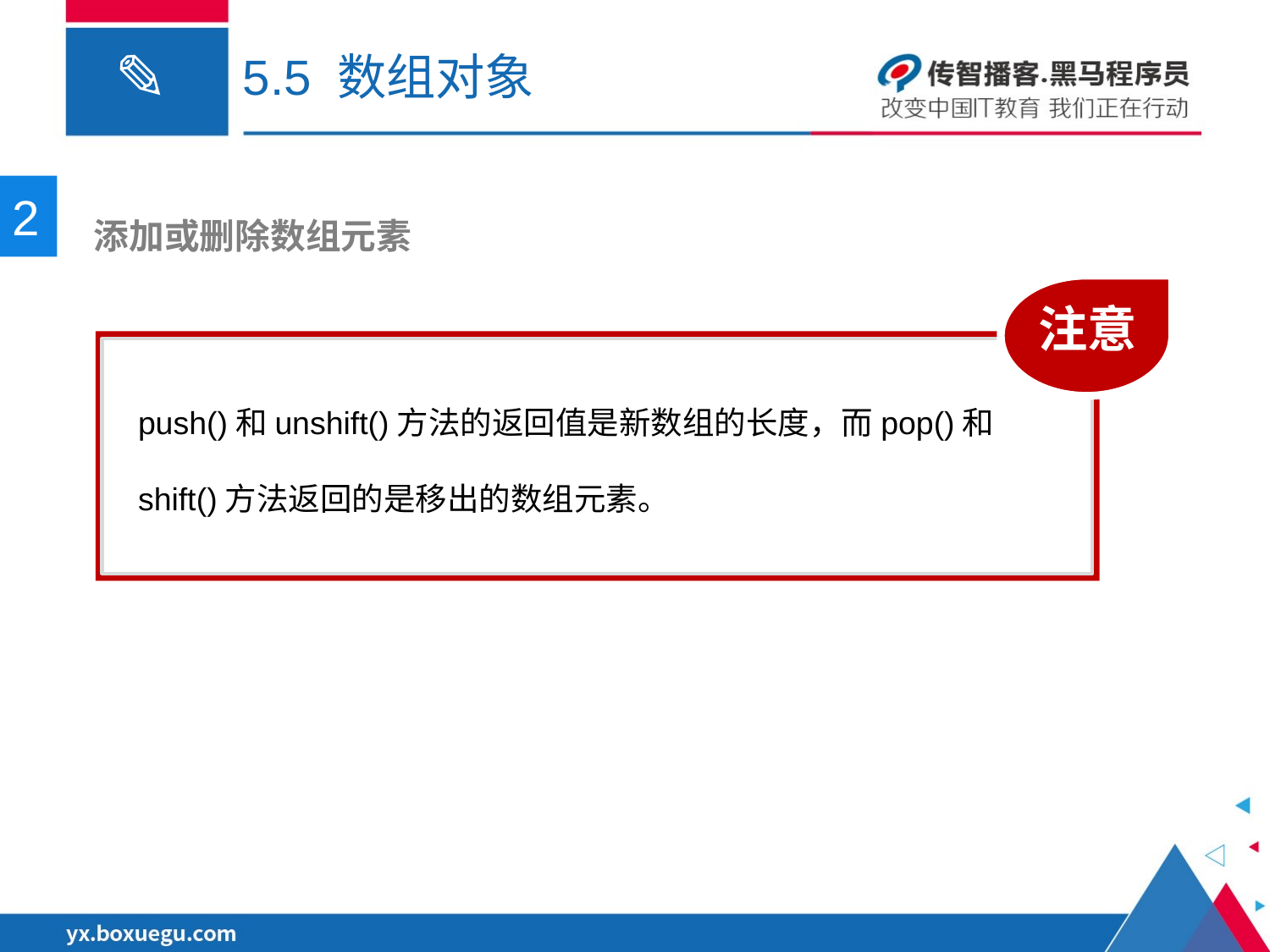

# 5.5 数组对象

2
  添加或删除数组元素

注意

push()和unshift()方法的返回值是新数组的长度，而pop()和shift()方法返回的是移出的数组元素。